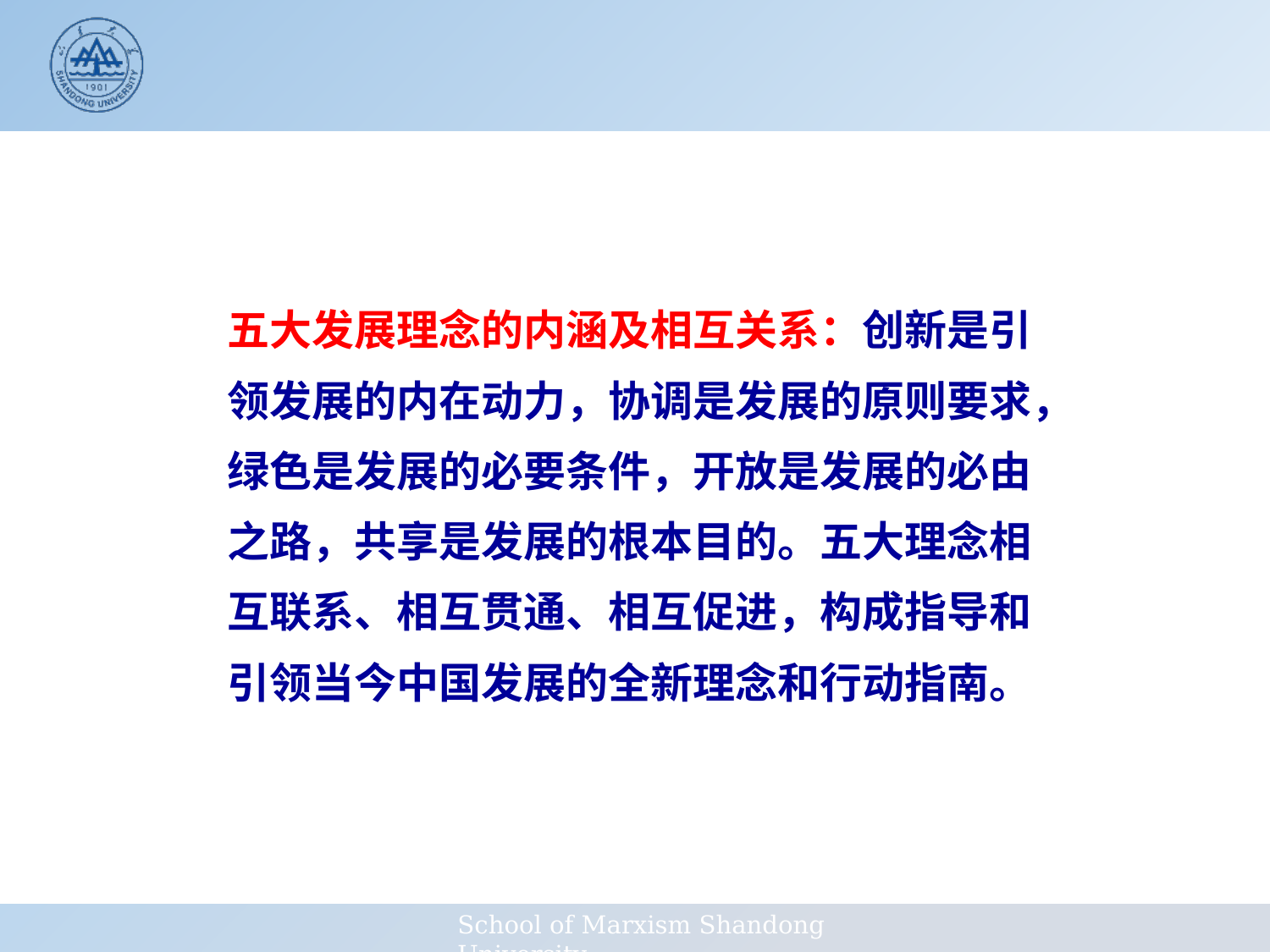

五大发展理念的内涵及相互关系：创新是引领发展的内在动力，协调是发展的原则要求，绿色是发展的必要条件，开放是发展的必由之路，共享是发展的根本目的。五大理念相互联系、相互贯通、相互促进，构成指导和引领当今中国发展的全新理念和行动指南。